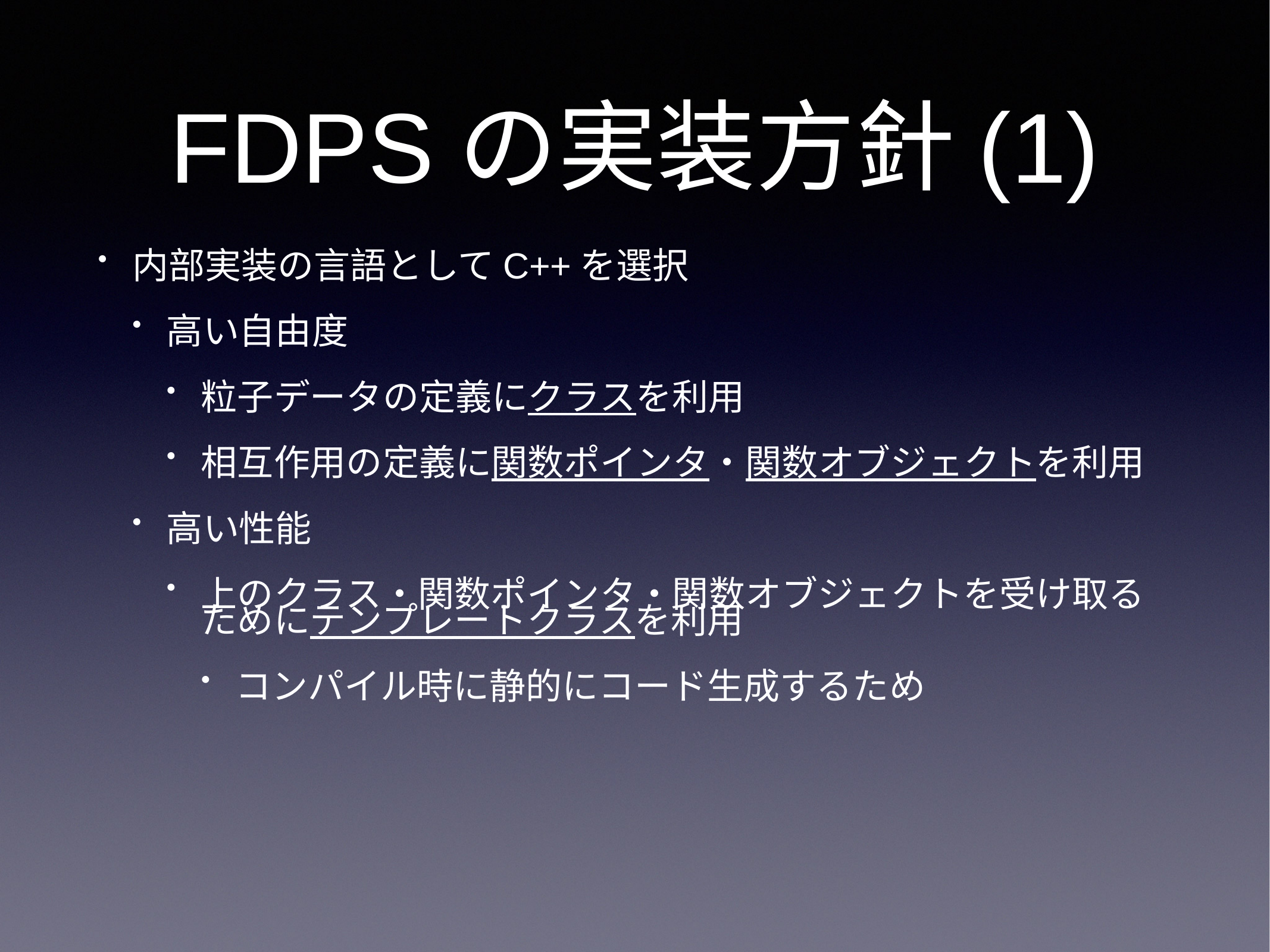

# FDPSの実装方針(1)
内部実装の言語としてC++を選択
高い自由度
粒子データの定義にクラスを利用
相互作用の定義に関数ポインタ・関数オブジェクトを利用
高い性能
上のクラス・関数ポインタ・関数オブジェクトを受け取るためにテンプレートクラスを利用
コンパイル時に静的にコード生成するため